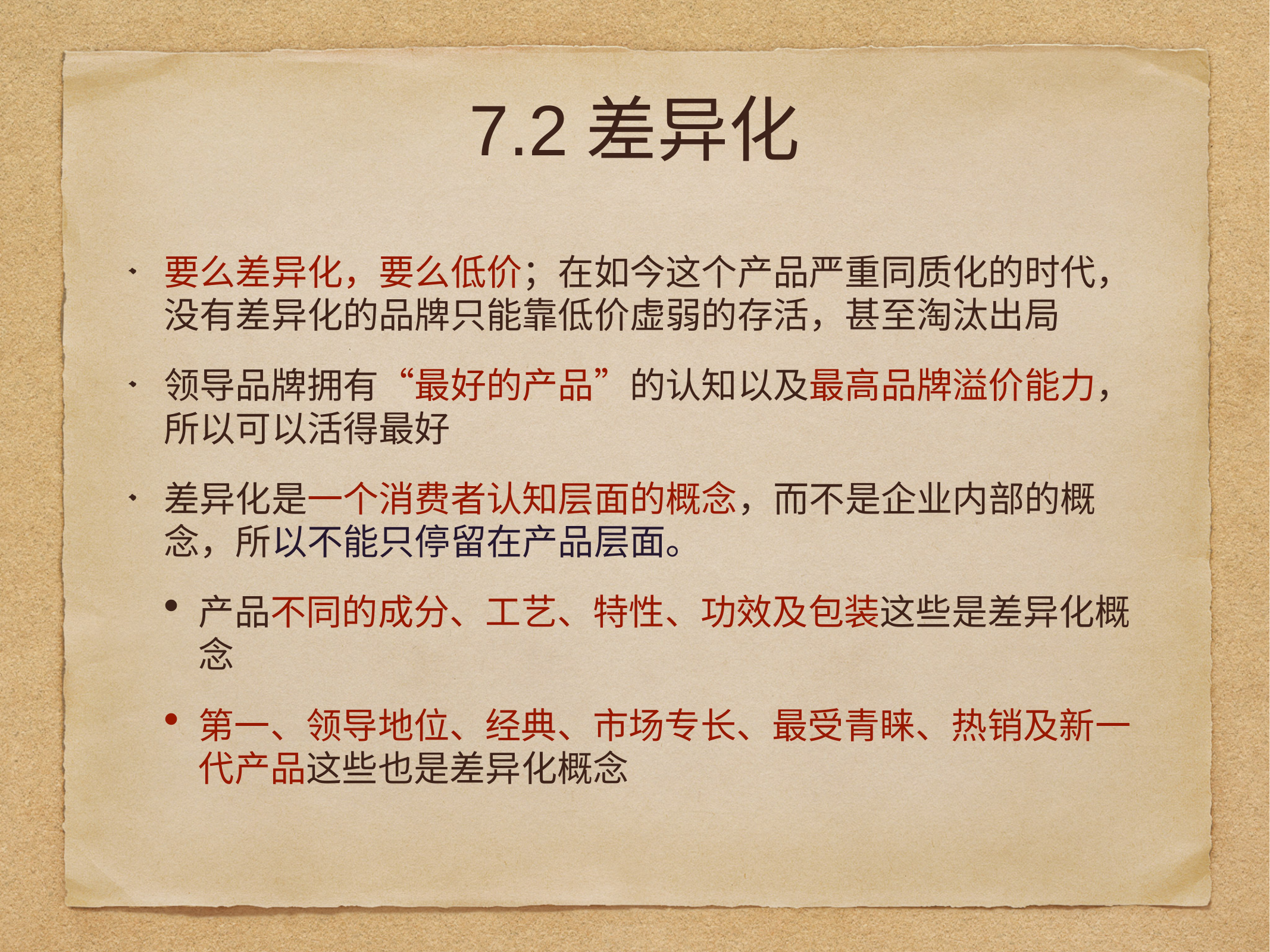

# 7.2差异化
要么差异化，要么低价；在如今这个产品严重同质化的时代，没有差异化的品牌只能靠低价虚弱的存活，甚至淘汰出局
领导品牌拥有“最好的产品”的认知以及最高品牌溢价能力，所以可以活得最好
差异化是一个消费者认知层面的概念，而不是企业内部的概念，所以不能只停留在产品层面。
产品不同的成分、工艺、特性、功效及包装这些是差异化概念
第一、领导地位、经典、市场专长、最受青睐、热销及新一代产品这些也是差异化概念